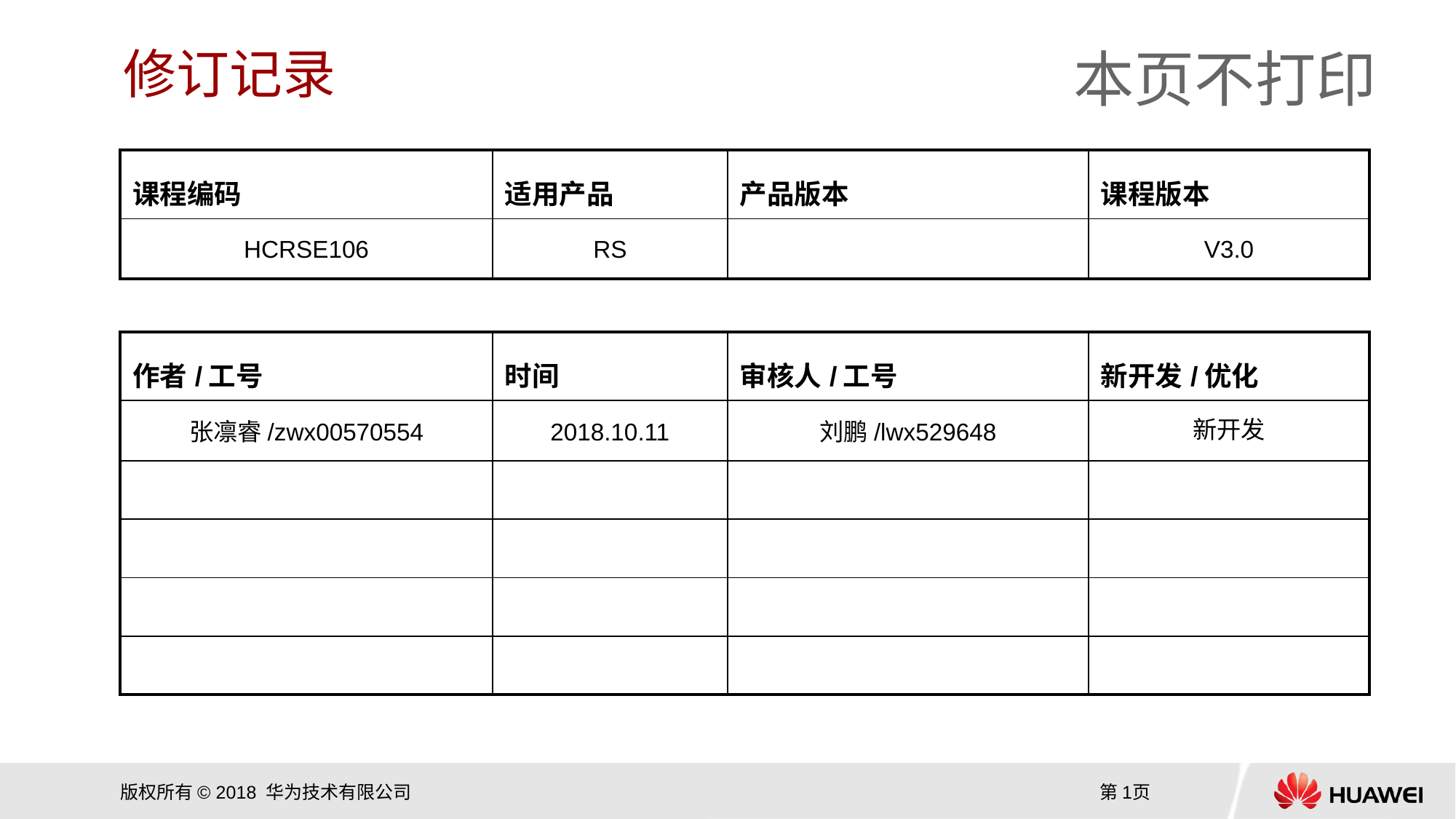

HCRSE106
RS

V3.0
新开发
张凛睿/zwx00570554
2018.10.11
刘鹏/lwx529648